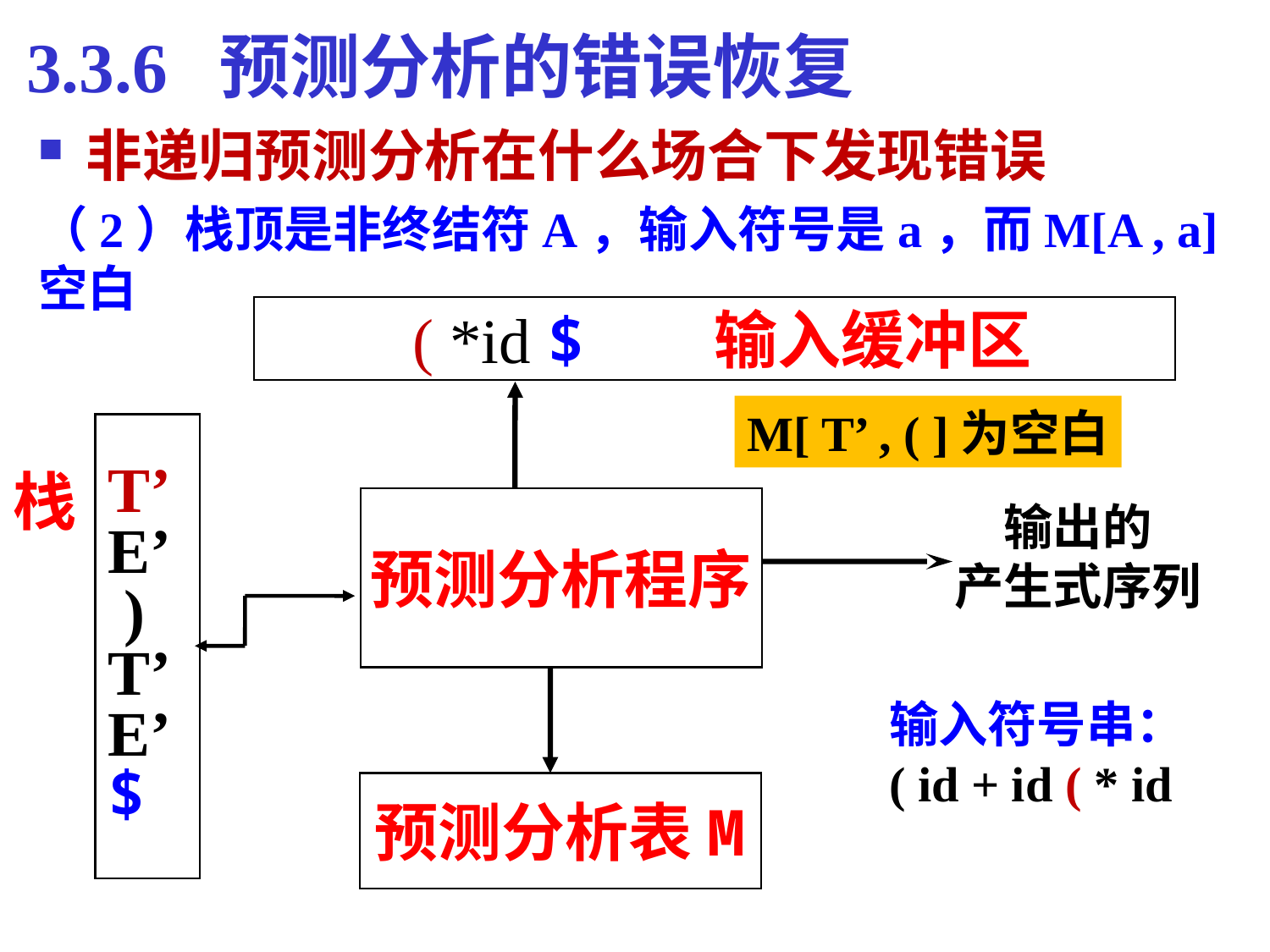

3.3.6  预测分析的错误恢复
非递归预测分析在什么场合下发现错误
（2）栈顶是非终结符A，输入符号是a，而M[A , a]空白
 ( *id $   输入缓冲区

M[ T’ , ( ]为空白
T’
E’
 )
T’
E’
$
栈
预测分析程序
输出的
产生式序列

输入符号串：
( id + id ( * id
预测分析表M